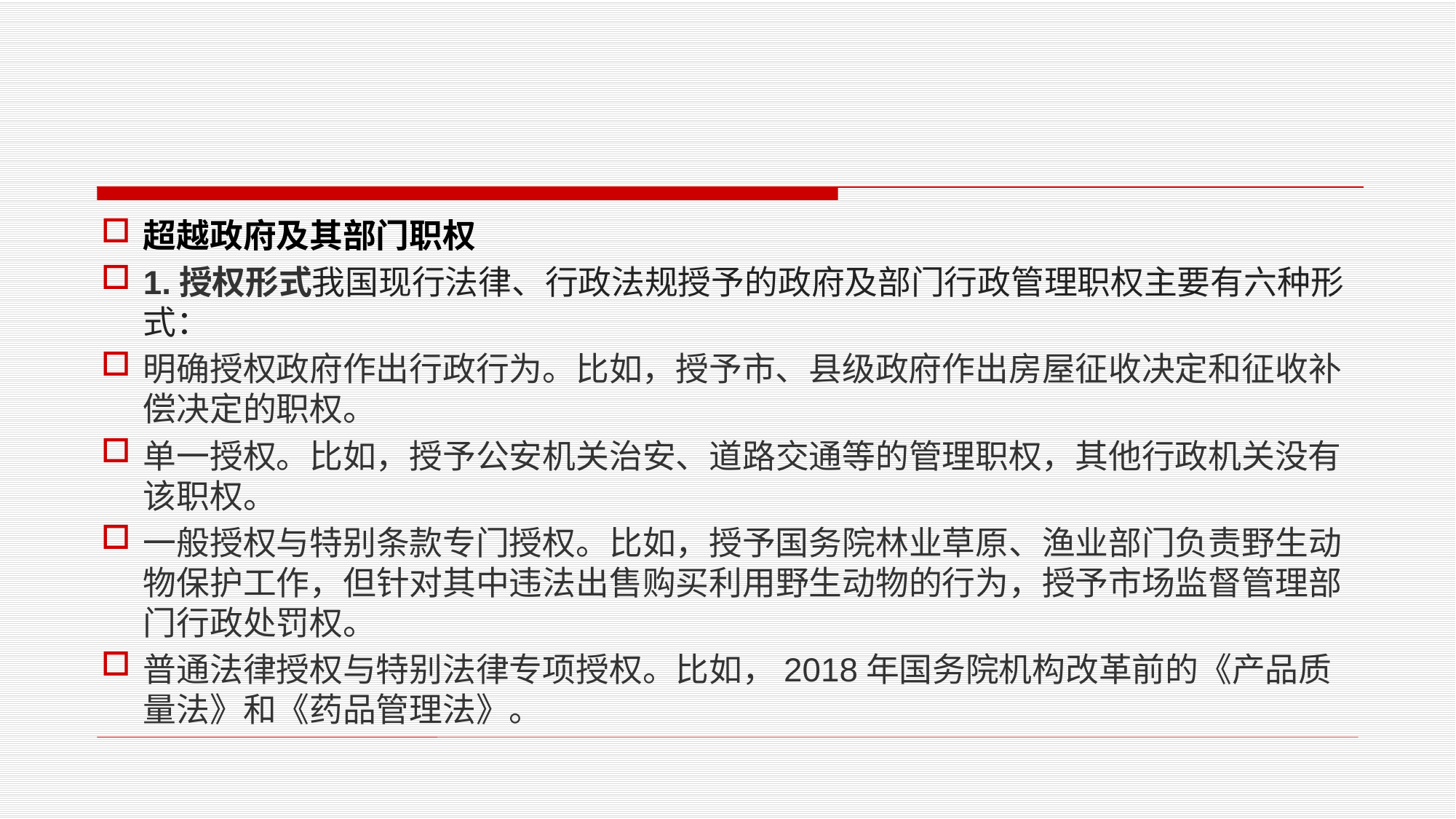

#
超越政府及其部门职权
1.授权形式我国现行法律、行政法规授予的政府及部门行政管理职权主要有六种形式：
明确授权政府作出行政行为。比如，授予市、县级政府作出房屋征收决定和征收补偿决定的职权。
单一授权。比如，授予公安机关治安、道路交通等的管理职权，其他行政机关没有该职权。
一般授权与特别条款专门授权。比如，授予国务院林业草原、渔业部门负责野生动物保护工作，但针对其中违法出售购买利用野生动物的行为，授予市场监督管理部门行政处罚权。
普通法律授权与特别法律专项授权。比如，2018年国务院机构改革前的《产品质量法》和《药品管理法》。